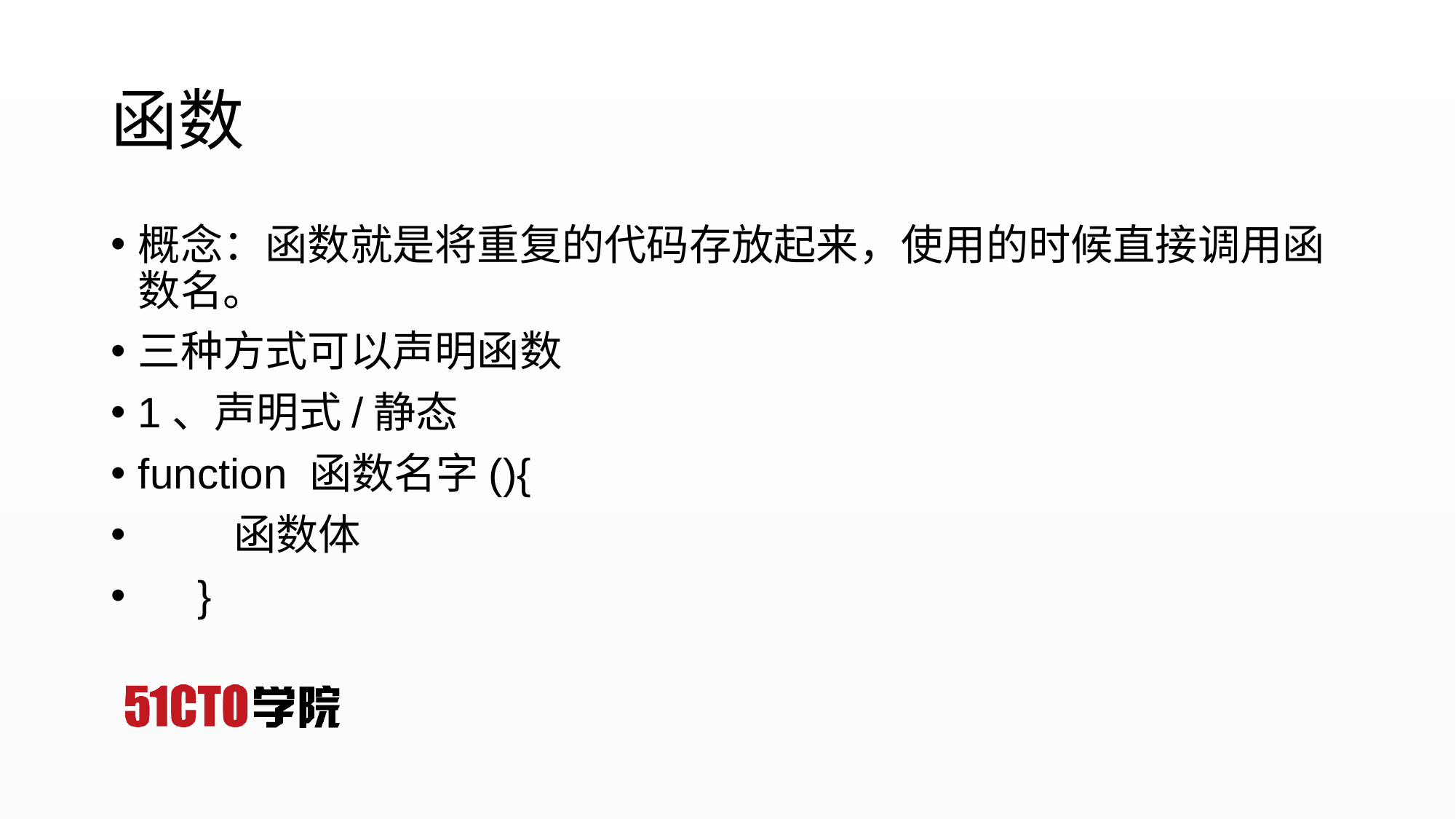

# 函数
概念：函数就是将重复的代码存放起来，使用的时候直接调用函数名。
三种方式可以声明函数
1、声明式/静态
function 函数名字(){
         函数体
     }